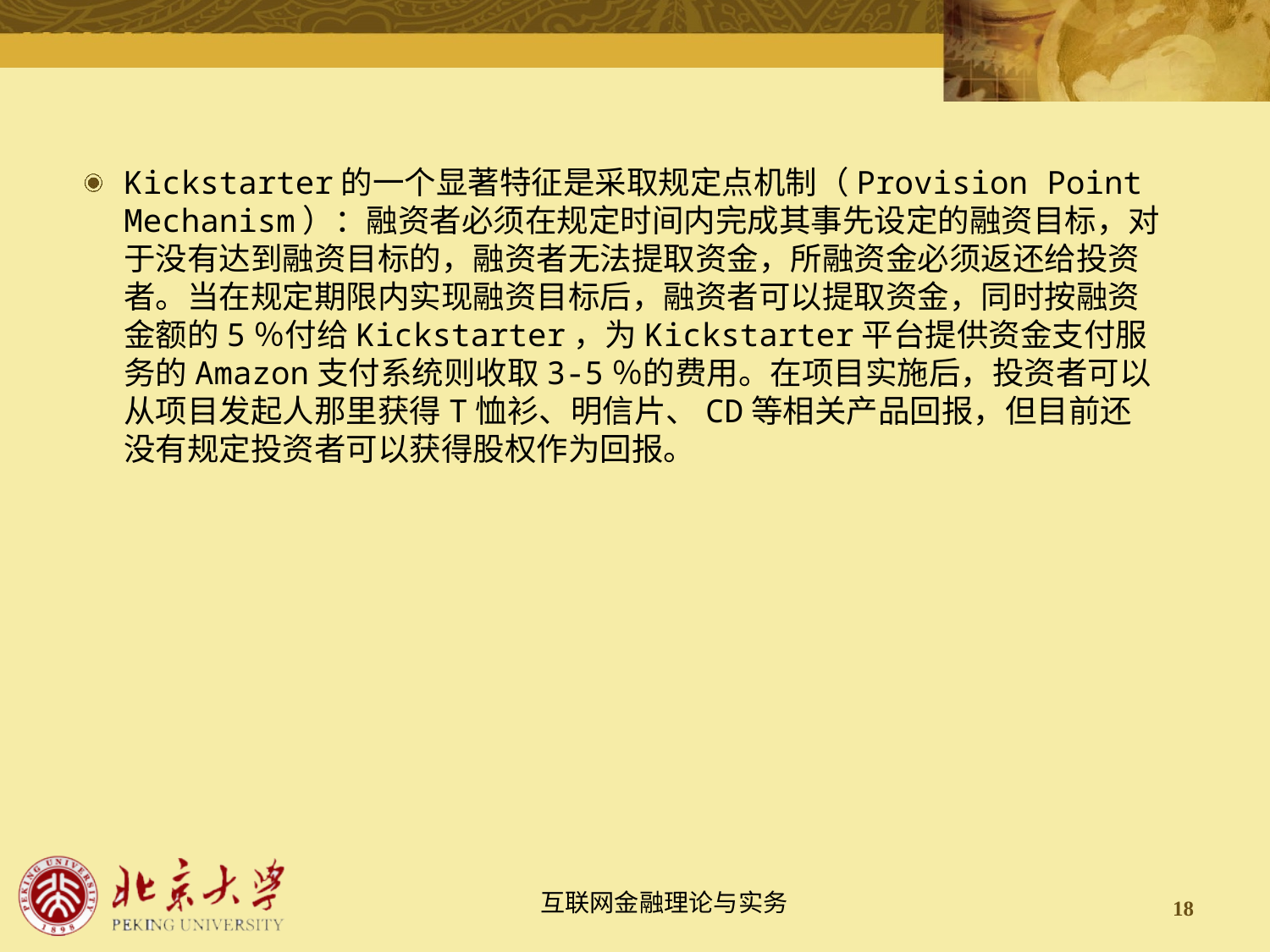

Kickstarter的一个显著特征是采取规定点机制（Provision Point Mechanism）：融资者必须在规定时间内完成其事先设定的融资目标，对于没有达到融资目标的，融资者无法提取资金，所融资金必须返还给投资者。当在规定期限内实现融资目标后，融资者可以提取资金，同时按融资金额的5％付给Kickstarter，为Kickstarter平台提供资金支付服务的Amazon支付系统则收取3-5％的费用。在项目实施后，投资者可以从项目发起人那里获得T恤衫、明信片、CD等相关产品回报，但目前还没有规定投资者可以获得股权作为回报。
18